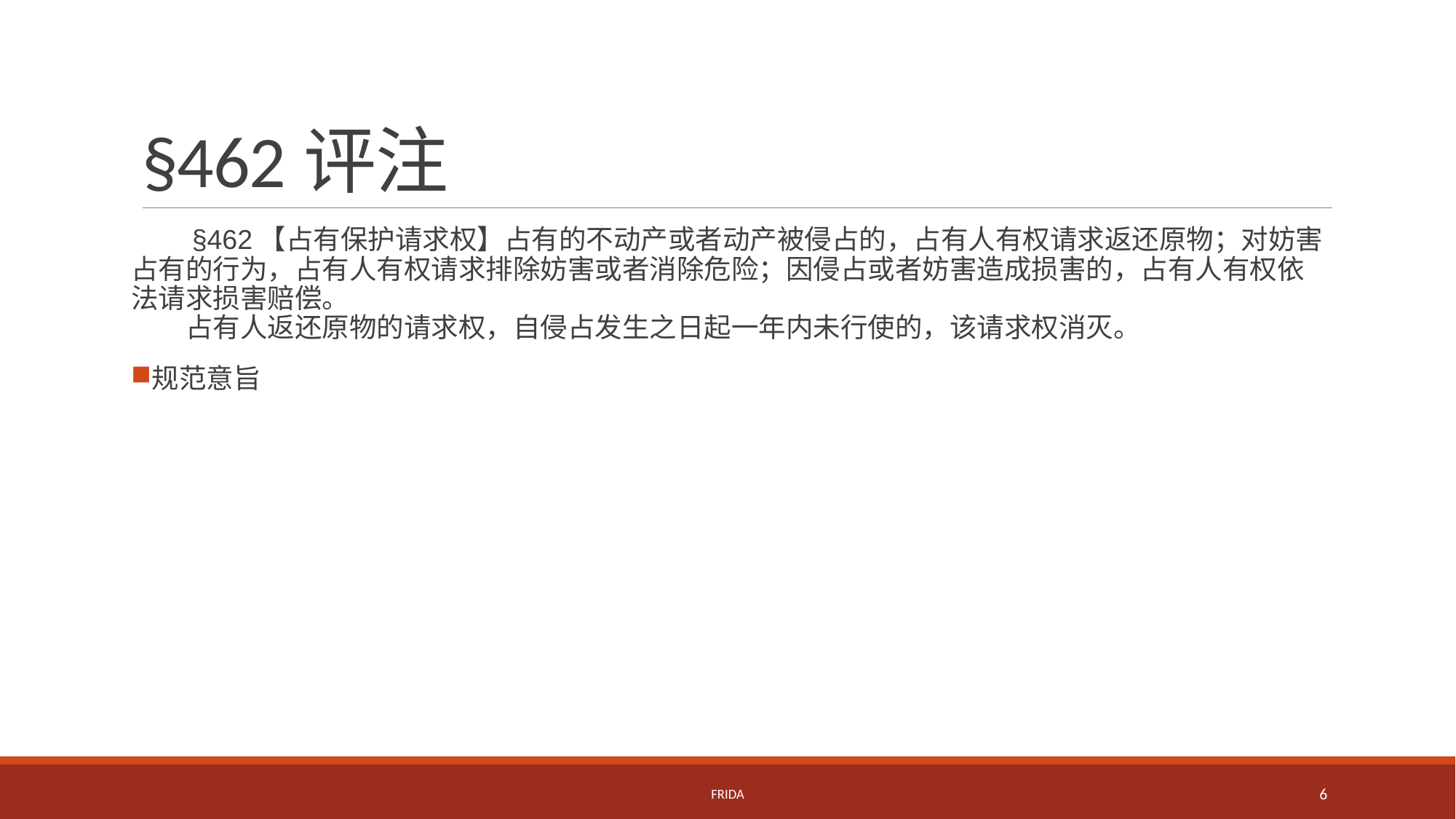

# §462评注
　　§462【占有保护请求权】占有的不动产或者动产被侵占的，占有人有权请求返还原物；对妨害占有的行为，占有人有权请求排除妨害或者消除危险；因侵占或者妨害造成损害的，占有人有权依法请求损害赔偿。
　　占有人返还原物的请求权，自侵占发生之日起一年内未行使的，该请求权消灭。
规范意旨

Frida
6